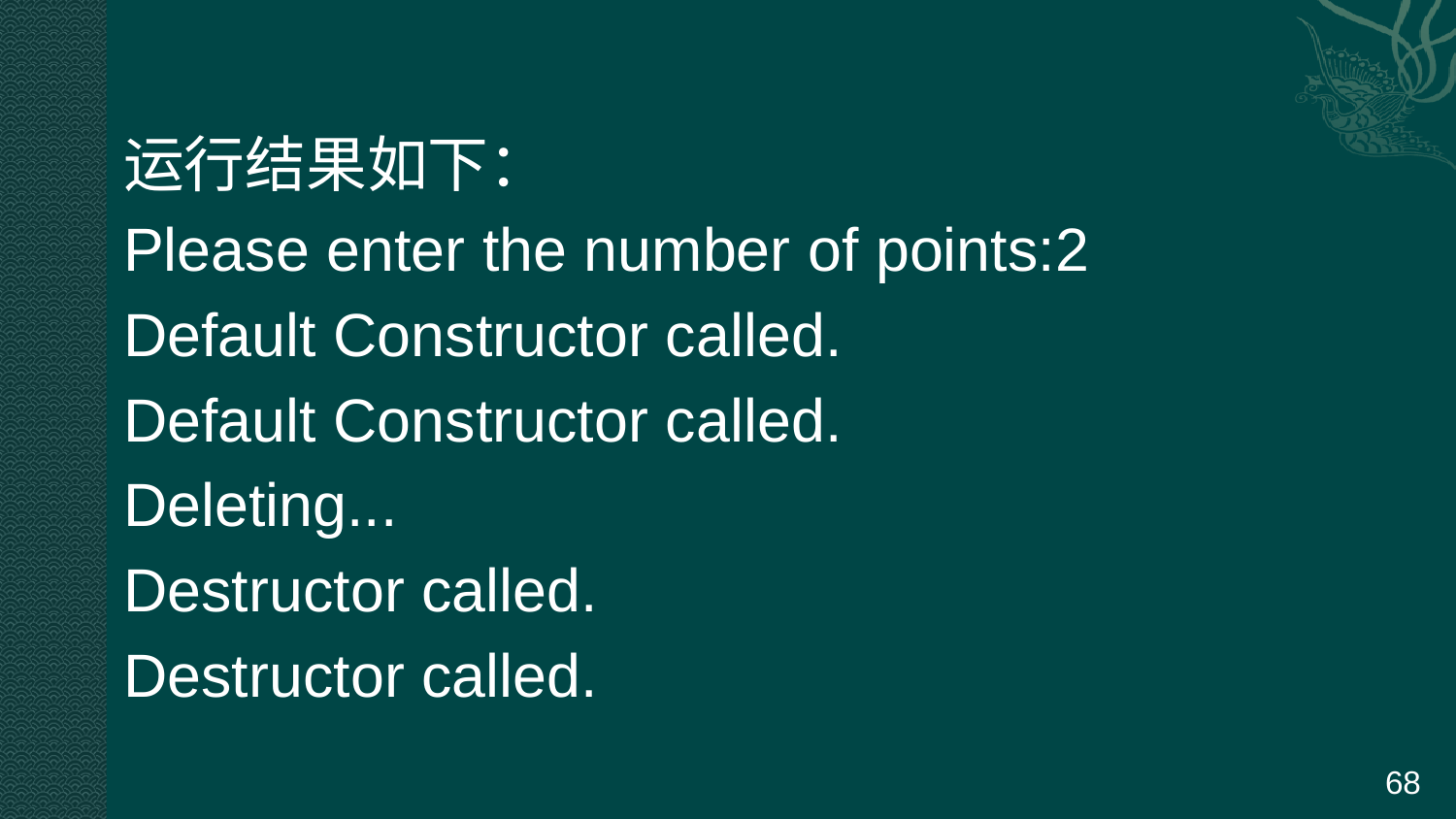

运行结果如下：
Please enter the number of points:2
Default Constructor called.
Default Constructor called.
Deleting...
Destructor called.
Destructor called.
68